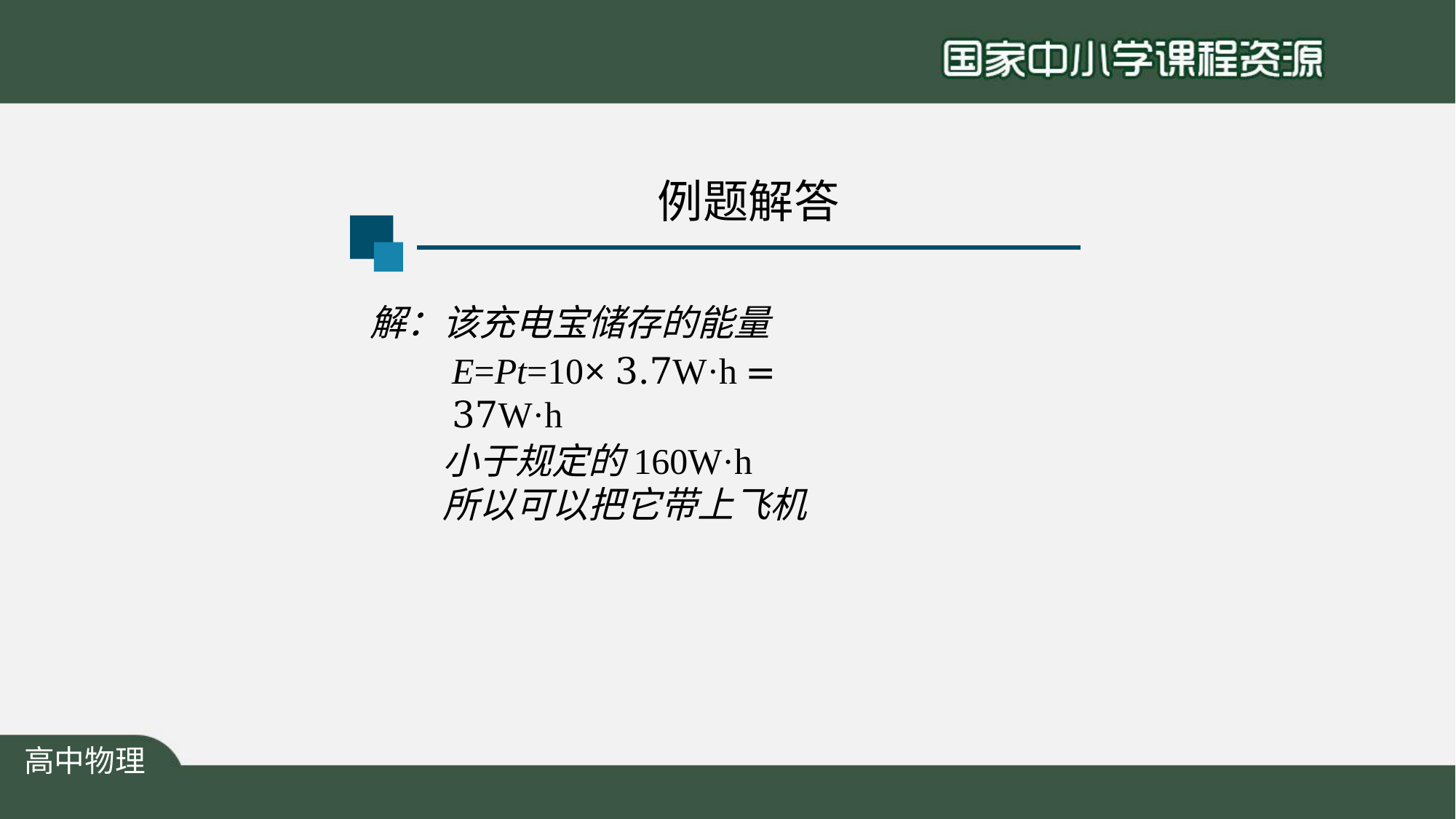

# 例题解答

解：该充电宝储存的能量
E=Pt=10× 3.7W·h = 37W·h
小于规定的160W·h
所以可以把它带上飞机
高中物理